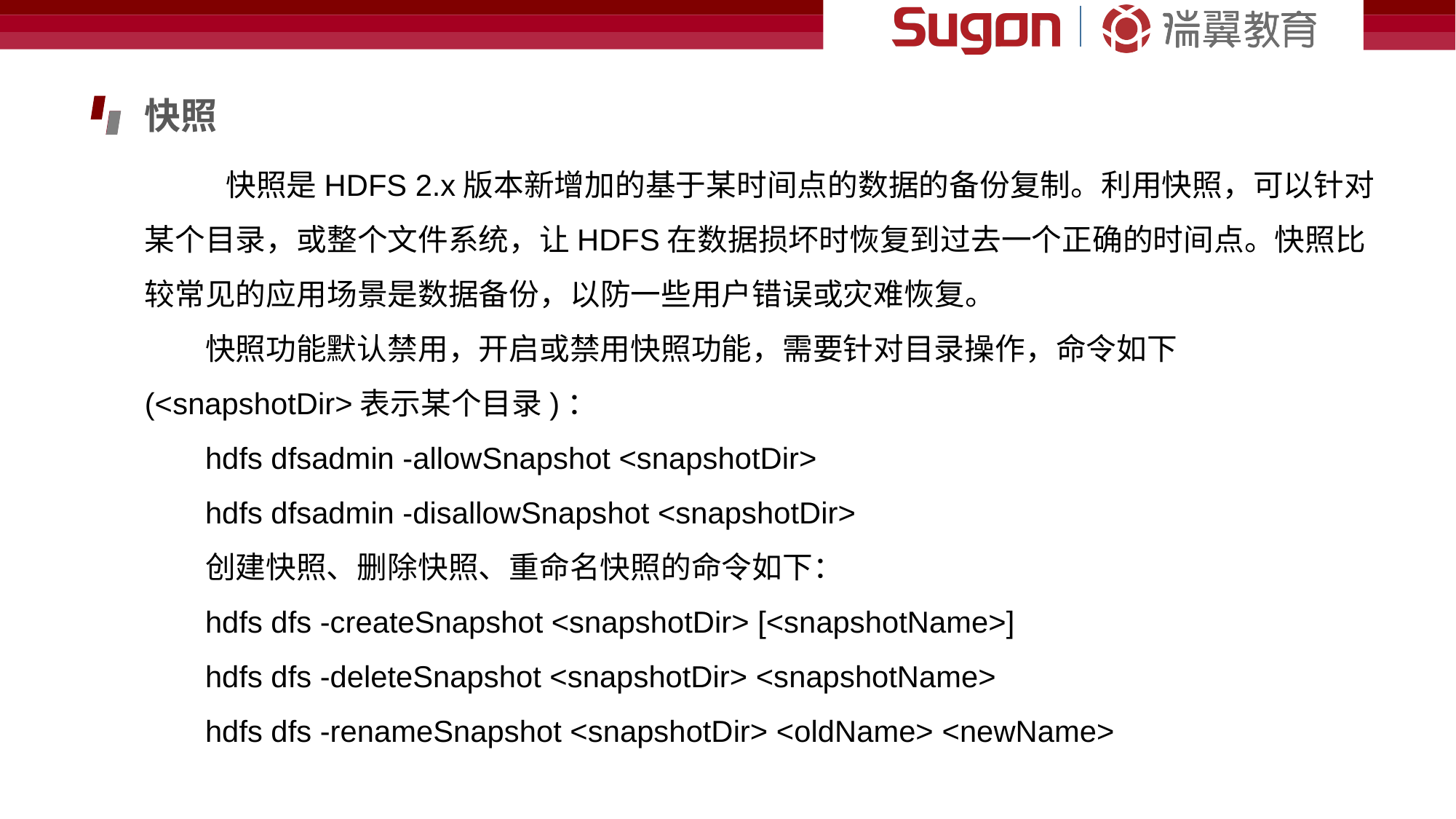

快照

  快照是HDFS 2.x版本新增加的基于某时间点的数据的备份复制。利用快照，可以针对某个目录，或整个文件系统，让HDFS在数据损坏时恢复到过去一个正确的时间点。快照比较常见的应用场景是数据备份，以防一些用户错误或灾难恢复。
快照功能默认禁用，开启或禁用快照功能，需要针对目录操作，命令如下(<snapshotDir>表示某个目录)：
hdfs dfsadmin -allowSnapshot <snapshotDir>
hdfs dfsadmin -disallowSnapshot <snapshotDir>
创建快照、删除快照、重命名快照的命令如下：
hdfs dfs -createSnapshot <snapshotDir> [<snapshotName>]
hdfs dfs -deleteSnapshot <snapshotDir> <snapshotName>
hdfs dfs -renameSnapshot <snapshotDir> <oldName> <newName>